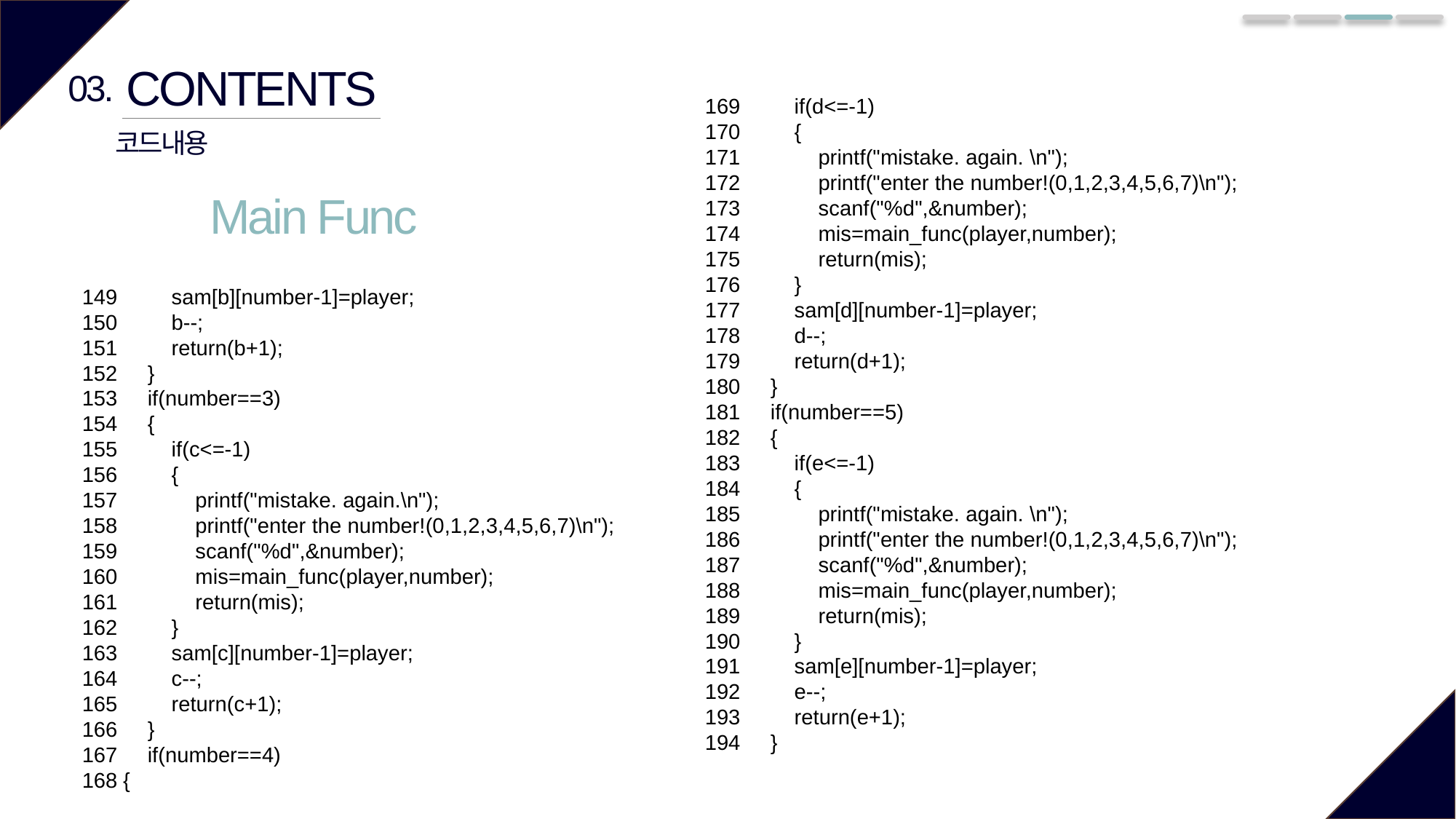

CONTENTS
03.
169         if(d<=-1)
170         {
171             printf("mistake. again. \n");
172             printf("enter the number!(0,1,2,3,4,5,6,7)\n");
173             scanf("%d",&number);
174             mis=main_func(player,number);
175             return(mis);
176         }
177         sam[d][number-1]=player;
178         d--;
179         return(d+1);
180     }
181     if(number==5)
182     {
183         if(e<=-1)
184         {
185             printf("mistake. again. \n");
186             printf("enter the number!(0,1,2,3,4,5,6,7)\n");
187             scanf("%d",&number);
188             mis=main_func(player,number);
189             return(mis);
190         }
191         sam[e][number-1]=player;
192         e--;
193         return(e+1);
194     }

코드내용
Main Func
149         sam[b][number-1]=player;
150         b--;
151         return(b+1);
152     }
153     if(number==3)
154     {
155         if(c<=-1)
156         {
157             printf("mistake. again.\n");
158             printf("enter the number!(0,1,2,3,4,5,6,7)\n");
159             scanf("%d",&number);
160             mis=main_func(player,number);
161             return(mis);
162         }
163         sam[c][number-1]=player;
164         c--;
165         return(c+1);
166     }
167     if(number==4)
{